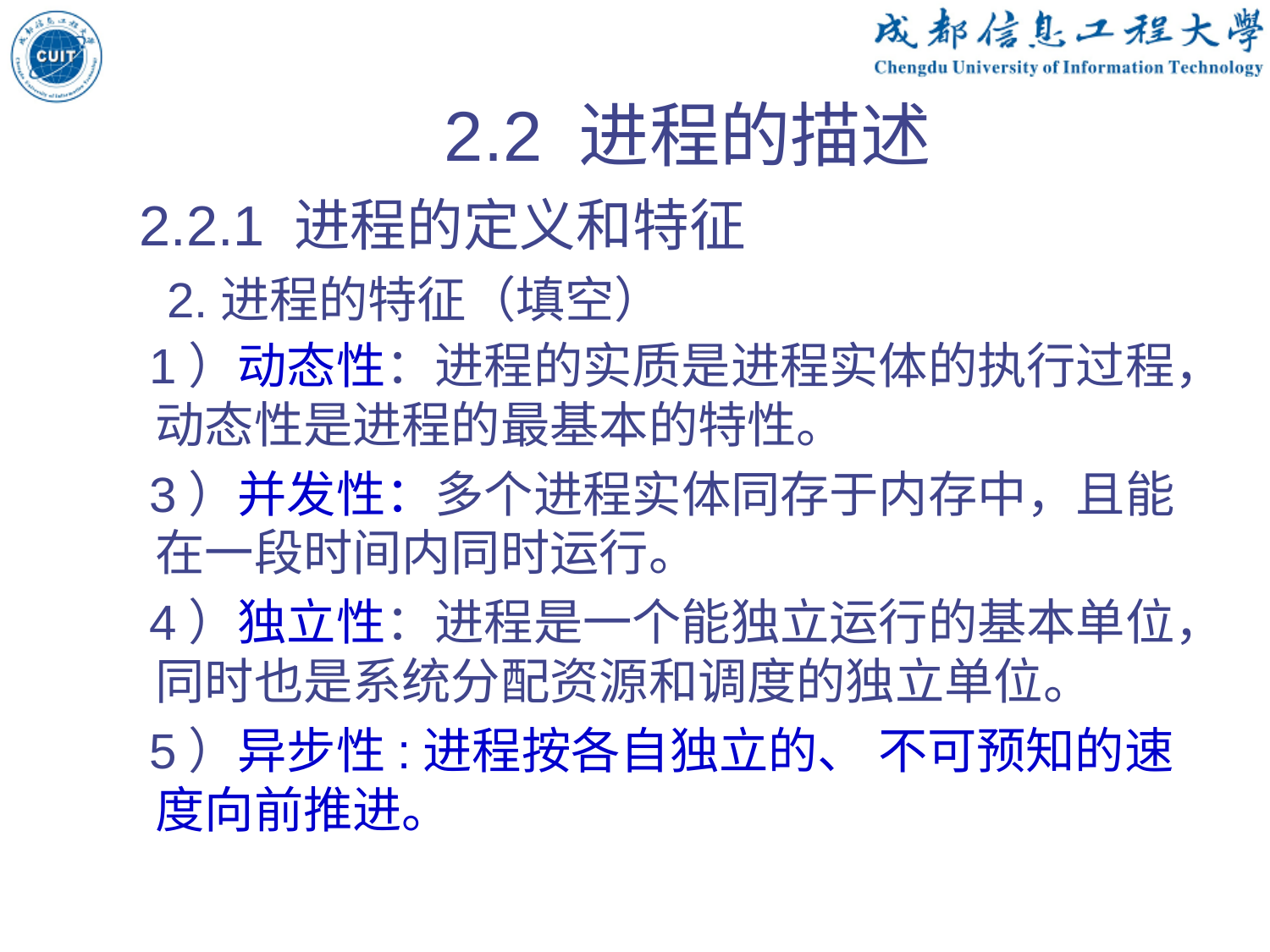

2.2 进程的描述
2.2.1 进程的定义和特征
  2.进程的特征（填空）
   1）动态性：进程的实质是进程实体的执行过程，动态性是进程的最基本的特性。
   3）并发性：多个进程实体同存于内存中，且能在一段时间内同时运行。
   4）独立性：进程是一个能独立运行的基本单位，同时也是系统分配资源和调度的独立单位。
   5）异步性:进程按各自独立的、 不可预知的速度向前推进。